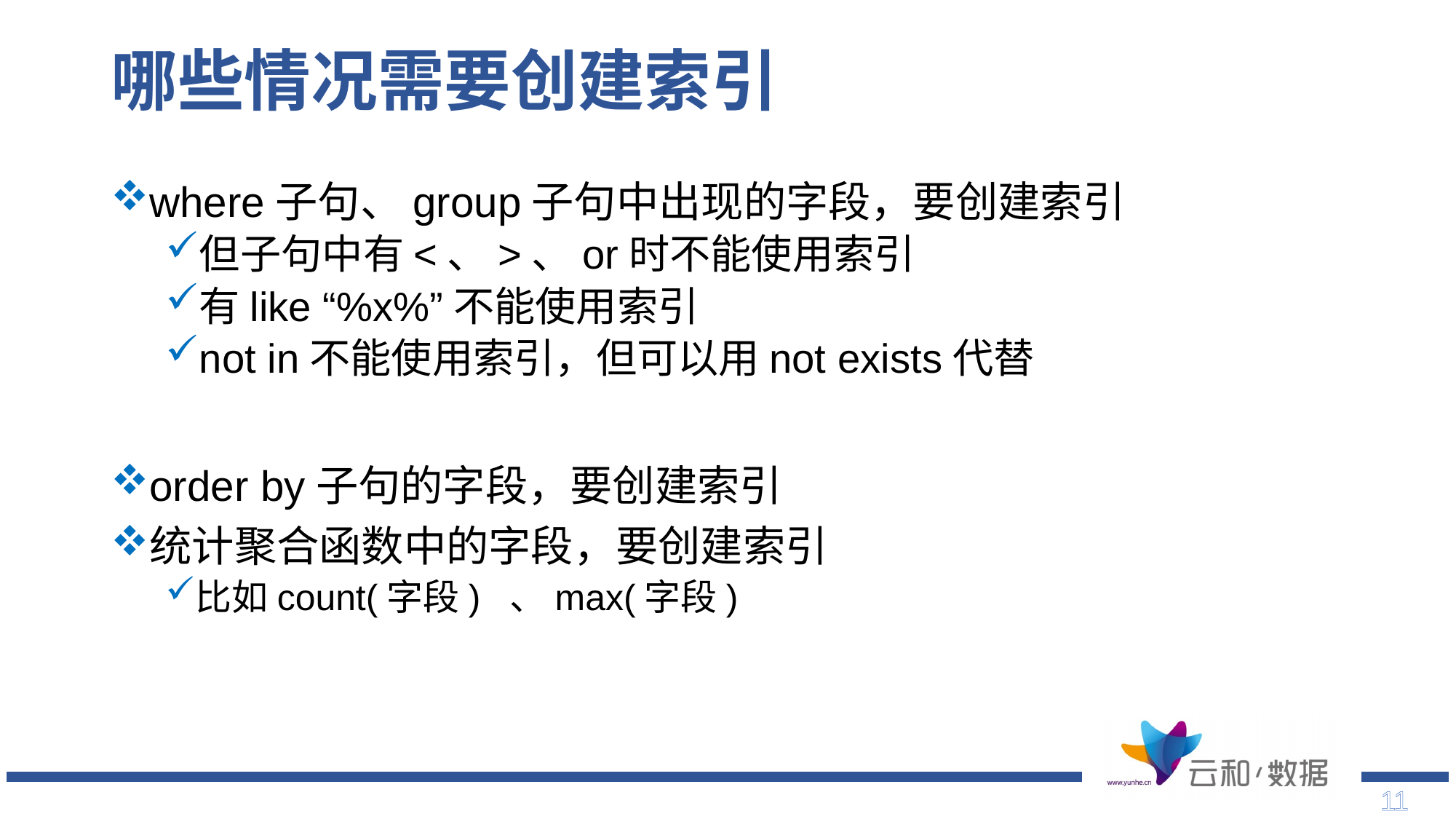

# 哪些情况需要创建索引
where子句、group子句中出现的字段，要创建索引
但子句中有<、>、or时不能使用索引
有like “%x%”不能使用索引
not in不能使用索引，但可以用not exists代替

order by子句的字段，要创建索引
统计聚合函数中的字段，要创建索引
比如count(字段)  、max(字段)